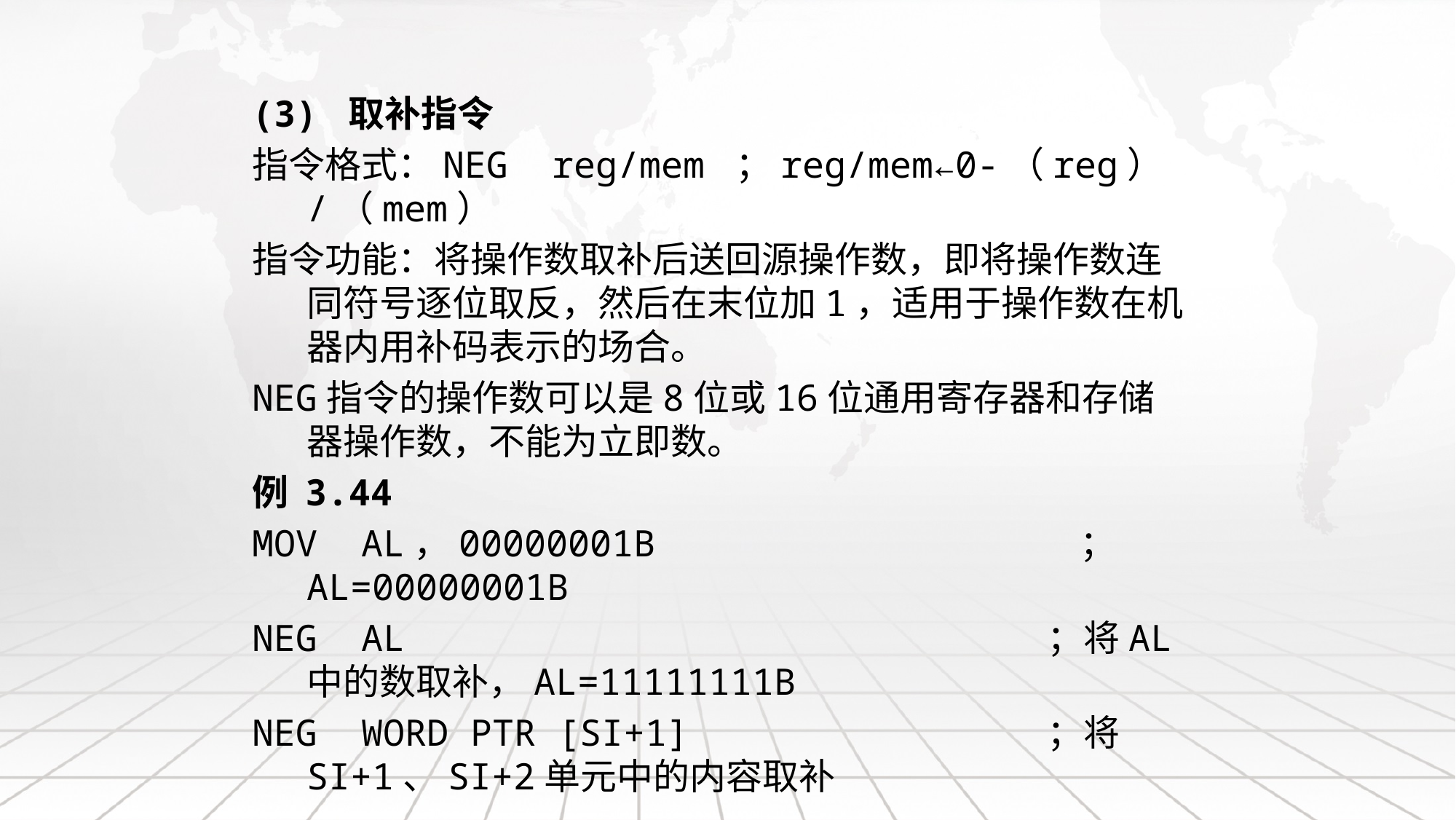

(3) 取补指令
指令格式：NEG  reg/mem ；reg/mem←0-（reg）/（mem）
指令功能：将操作数取补后送回源操作数，即将操作数连同符号逐位取反，然后在末位加1，适用于操作数在机器内用补码表示的场合。
NEG指令的操作数可以是8位或16位通用寄存器和存储器操作数，不能为立即数。
例 3.44
MOV  AL，00000001B	               ；AL=00000001B
NEG  AL                             ；将AL中的数取补，AL=11111111B
NEG  WORD PTR [SI+1]                ；将SI+1、SI+2单元中的内容取补